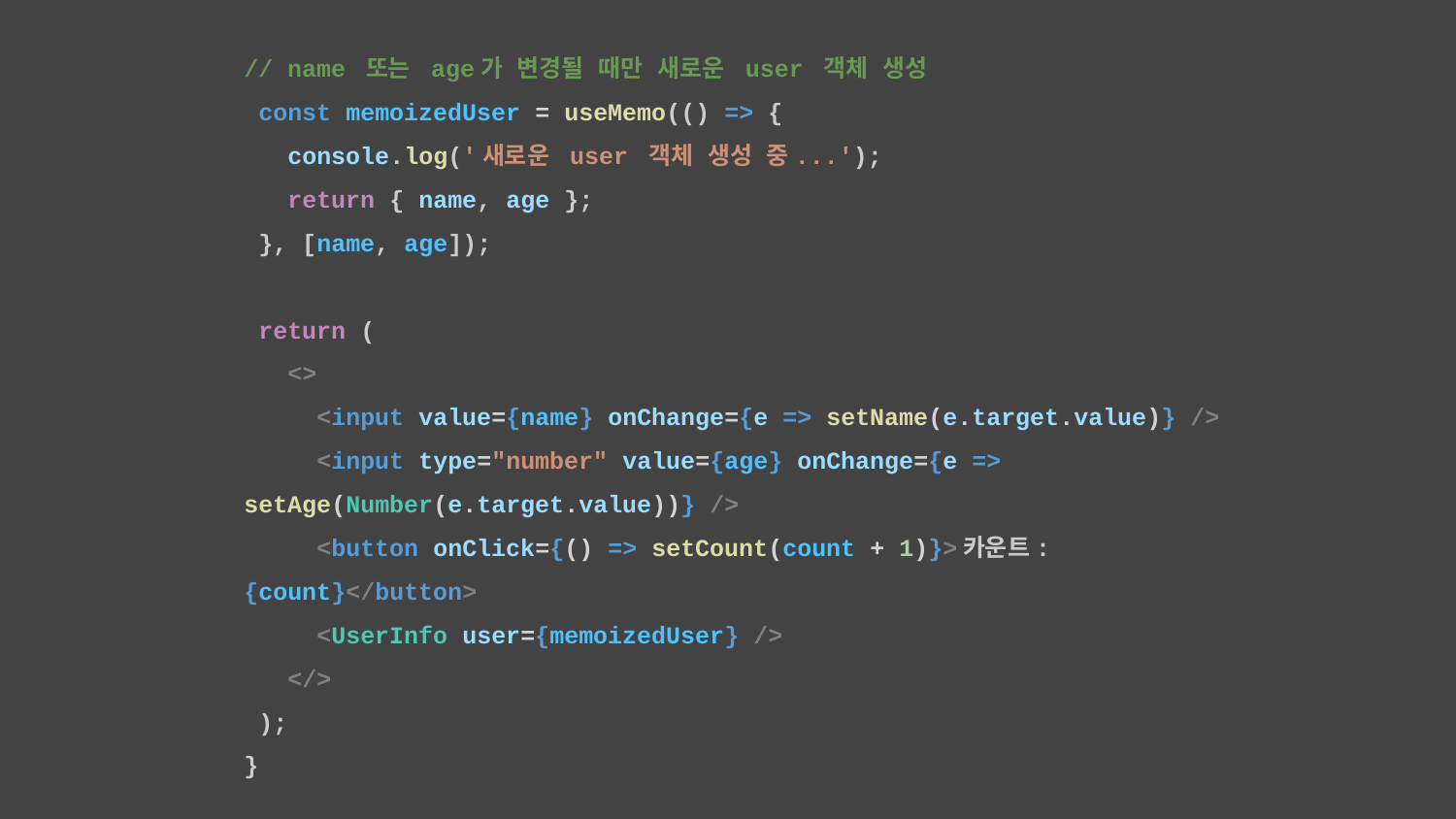

// name 또는 age가 변경될 때만 새로운 user 객체 생성
 const memoizedUser = useMemo(() => {
   console.log('새로운 user 객체 생성 중...');
   return { name, age };
 }, [name, age]);

 return (
   <>
     <input value={name} onChange={e => setName(e.target.value)} />
     <input type="number" value={age} onChange={e => setAge(Number(e.target.value))} />
     <button onClick={() => setCount(count + 1)}>카운트: {count}</button>
     <UserInfo user={memoizedUser} />
   </>
 );
}